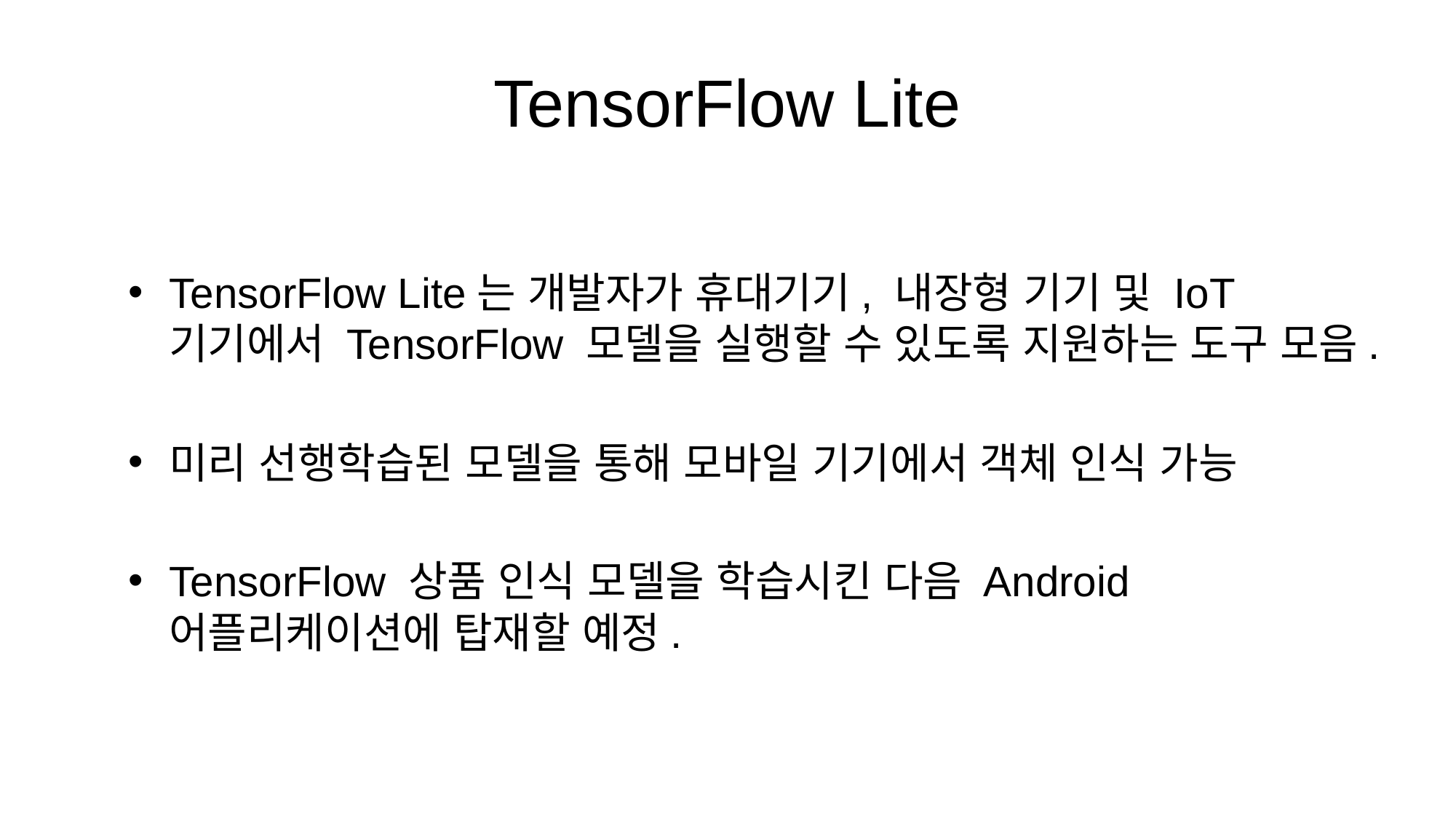

# TensorFlow Lite
TensorFlow Lite는 개발자가 휴대기기, 내장형 기기 및 IoT 기기에서 TensorFlow 모델을 실행할 수 있도록 지원하는 도구 모음.

미리 선행학습된 모델을 통해 모바일 기기에서 객체 인식 가능

TensorFlow 상품 인식 모델을 학습시킨 다음 Android 어플리케이션에 탑재할 예정.